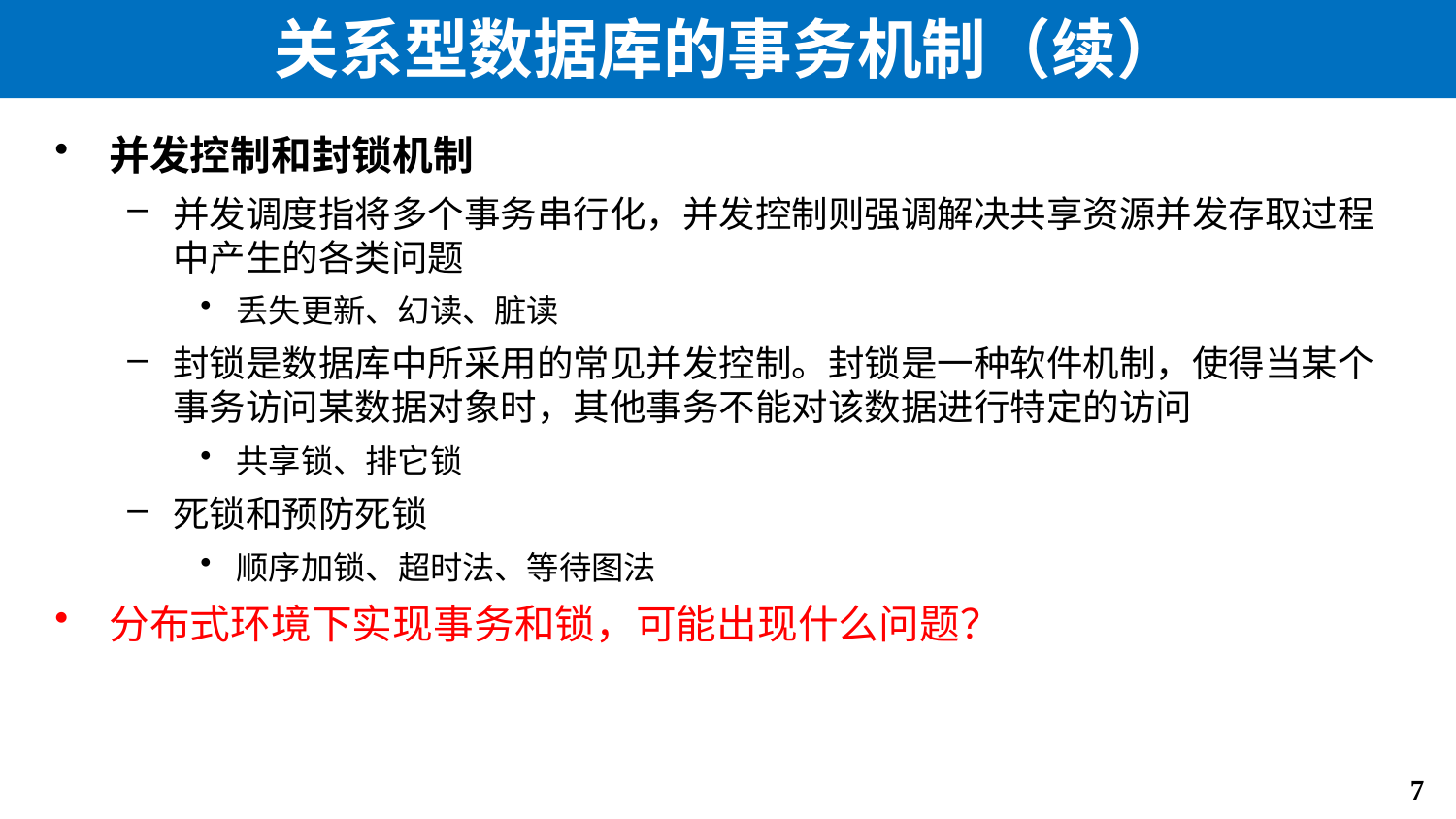

# 关系型数据库的事务机制（续）
并发控制和封锁机制
并发调度指将多个事务串行化，并发控制则强调解决共享资源并发存取过程中产生的各类问题
丢失更新、幻读、脏读
封锁是数据库中所采用的常见并发控制。封锁是一种软件机制，使得当某个事务访问某数据对象时，其他事务不能对该数据进行特定的访问
共享锁、排它锁
死锁和预防死锁
顺序加锁、超时法、等待图法
分布式环境下实现事务和锁，可能出现什么问题？